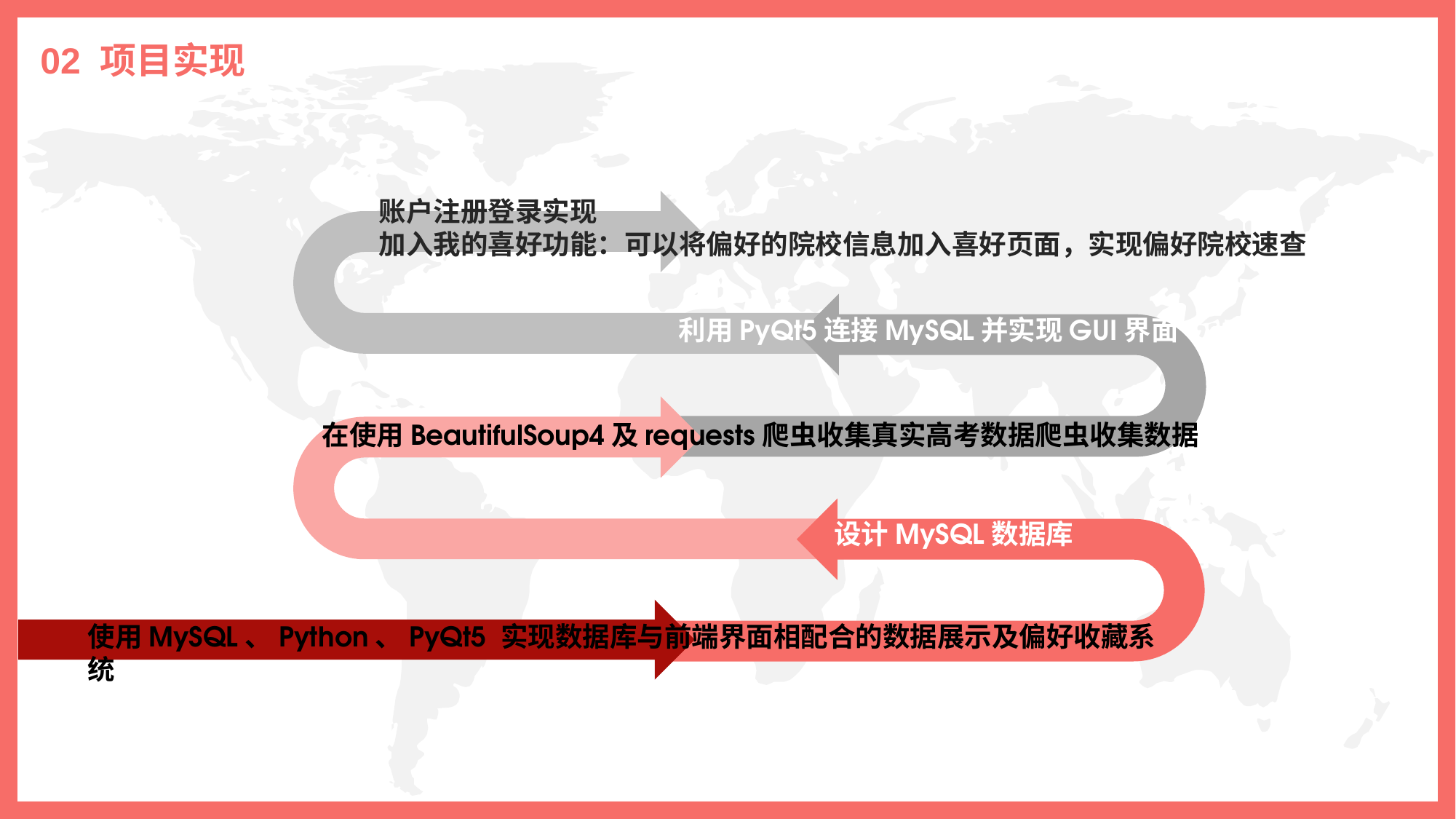

02 项目实现

账户注册登录实现
加入我的喜好功能：可以将偏好的院校信息加入喜好页面，实现偏好院校速查

利用PyQt5连接MySQL并实现GUI界面

在使用BeautifulSoup4及requests爬虫收集真实高考数据爬虫收集数据
设计MySQL数据库

使用MySQL、Python、PyQt5 实现数据库与前端界面相配合的数据展示及偏好收藏系统